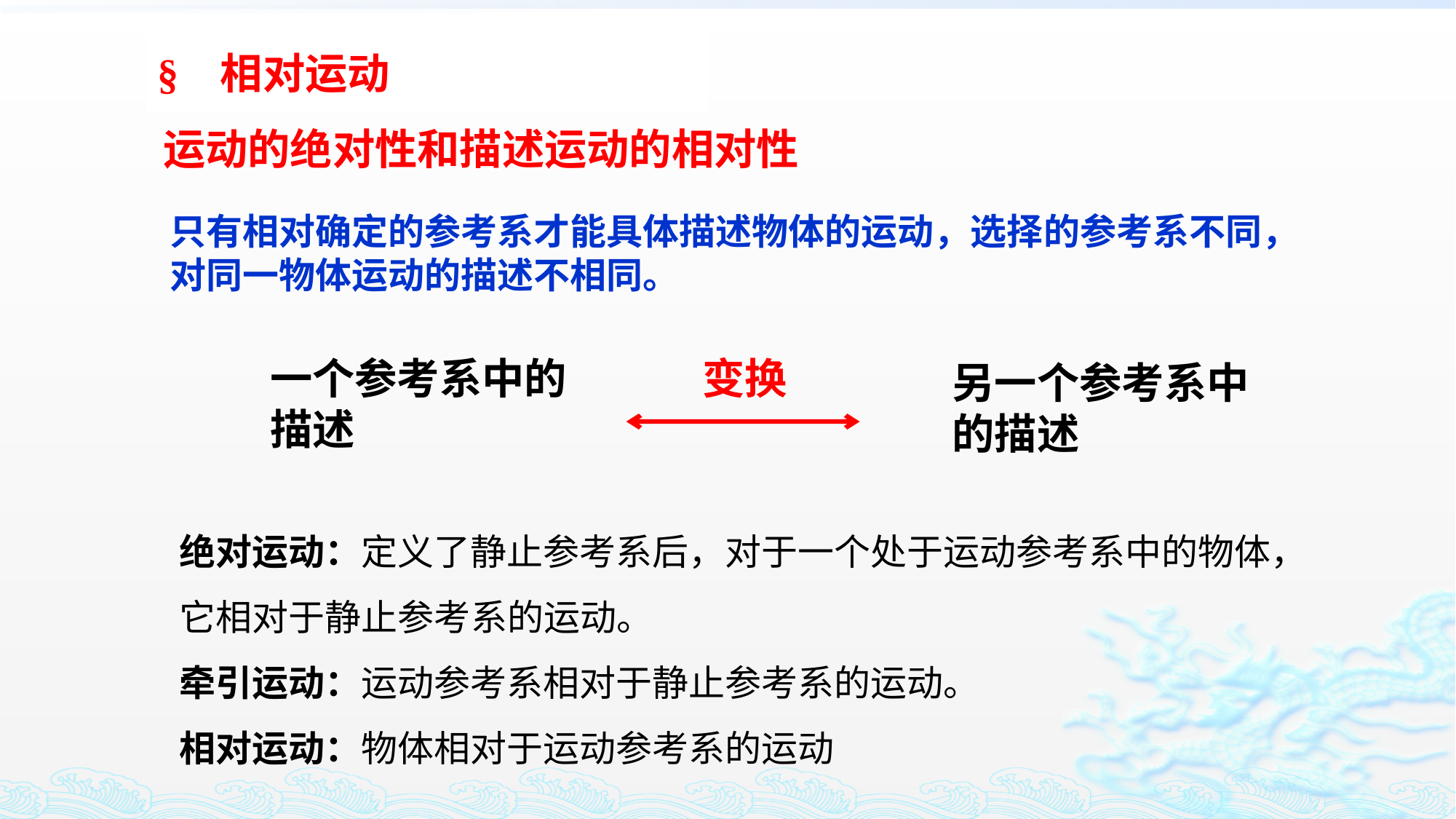

§   相对运动
运动的绝对性和描述运动的相对性
只有相对确定的参考系才能具体描述物体的运动，选择的参考系不同，对同一物体运动的描述不相同。
一个参考系中的描述
变换
另一个参考系中的描述

绝对运动：定义了静止参考系后，对于一个处于运动参考系中的物体，它相对于静止参考系的运动。
牵引运动：运动参考系相对于静止参考系的运动。
相对运动：物体相对于运动参考系的运动